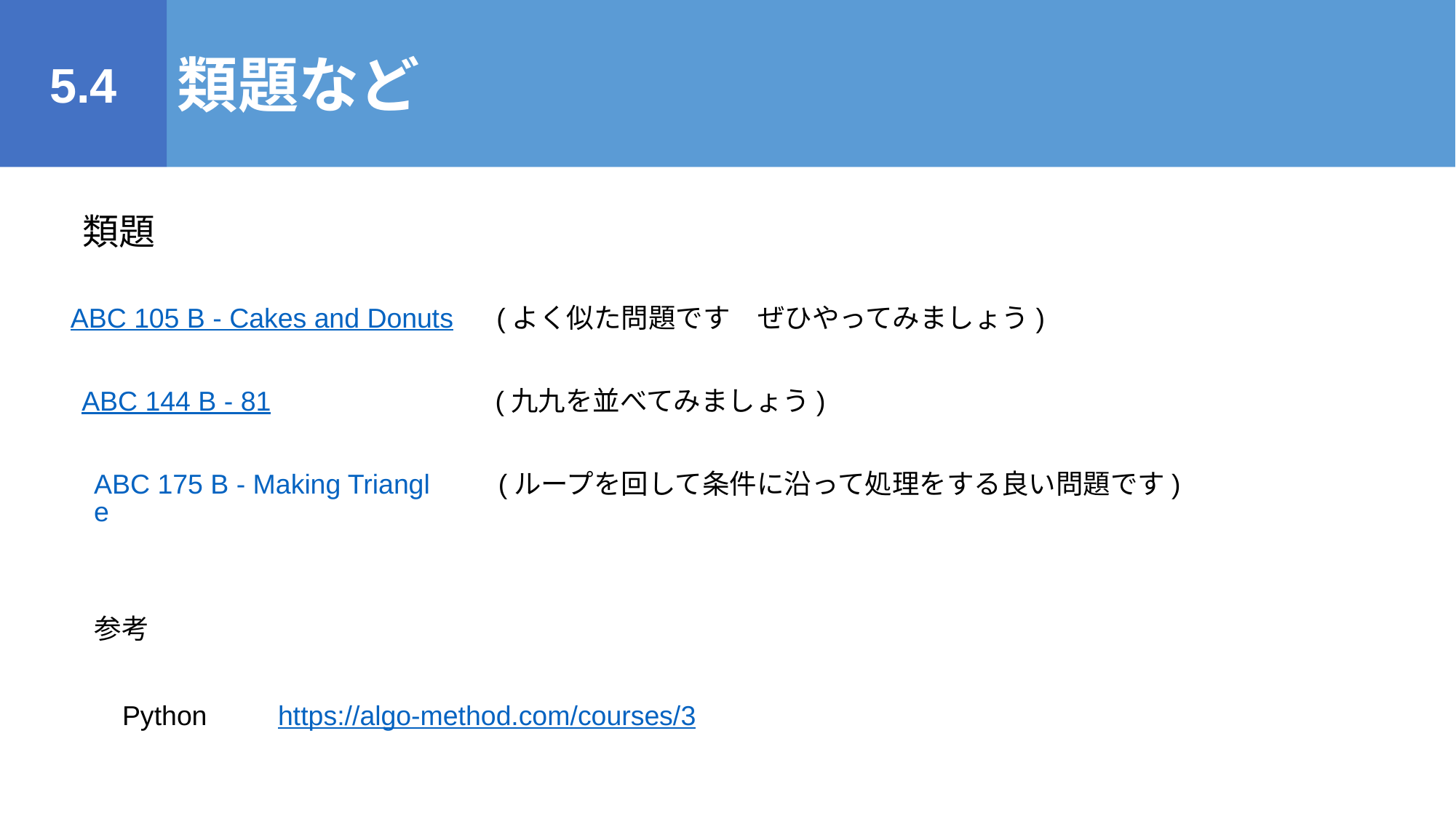

5.4
類題など
類題
ABC 105 B - Cakes and Donuts
(よく似た問題です　ぜひやってみましょう)
ABC 144 B - 81
(九九を並べてみましょう)
ABC 175 B - Making Triangle
(ループを回して条件に沿って処理をする良い問題です)
参考
Python
https://algo-method.com/courses/3